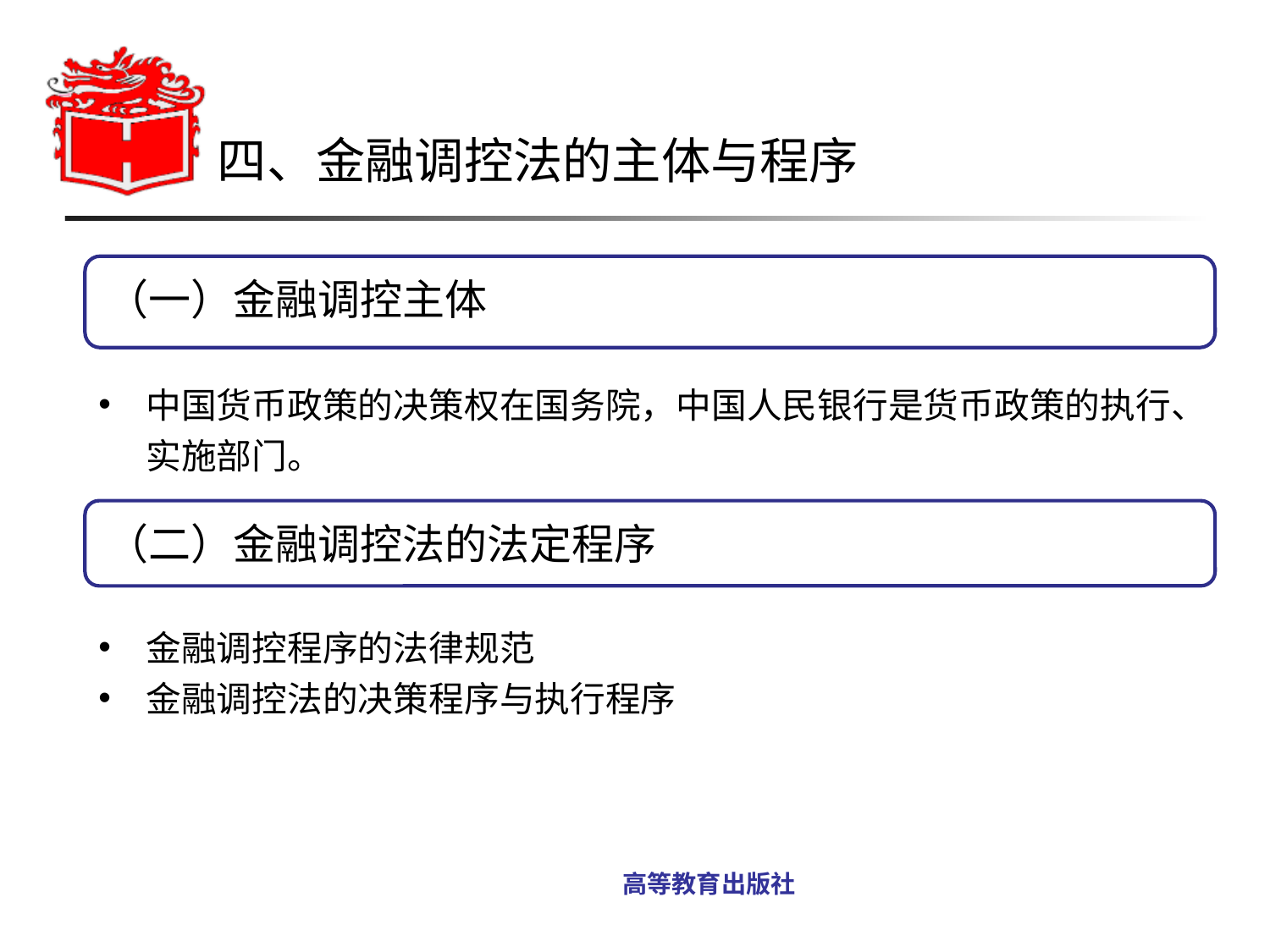

四、金融调控法的主体与程序
（一）金融调控主体
（二）金融调控法的法定程序

中国货币政策的决策权在国务院，中国人民银行是货币政策的执行、实施部门。
金融调控程序的法律规范
金融调控法的决策程序与执行程序

高等教育出版社